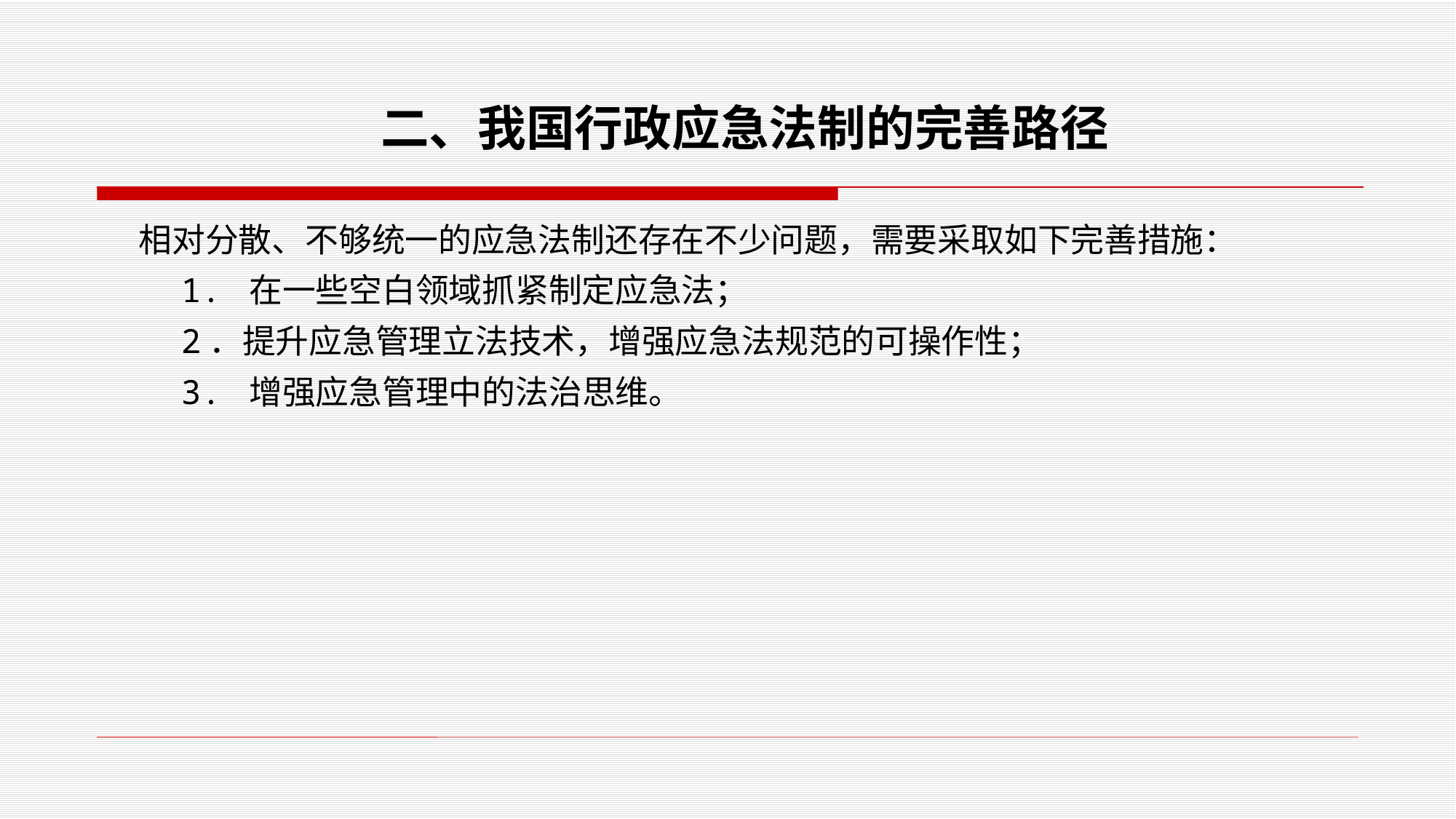

#
二、我国行政应急法制的完善路径
    相对分散、不够统一的应急法制还存在不少问题，需要采取如下完善措施：
    1. 在一些空白领域抓紧制定应急法；
    2．提升应急管理立法技术，增强应急法规范的可操作性；
    3. 增强应急管理中的法治思维。